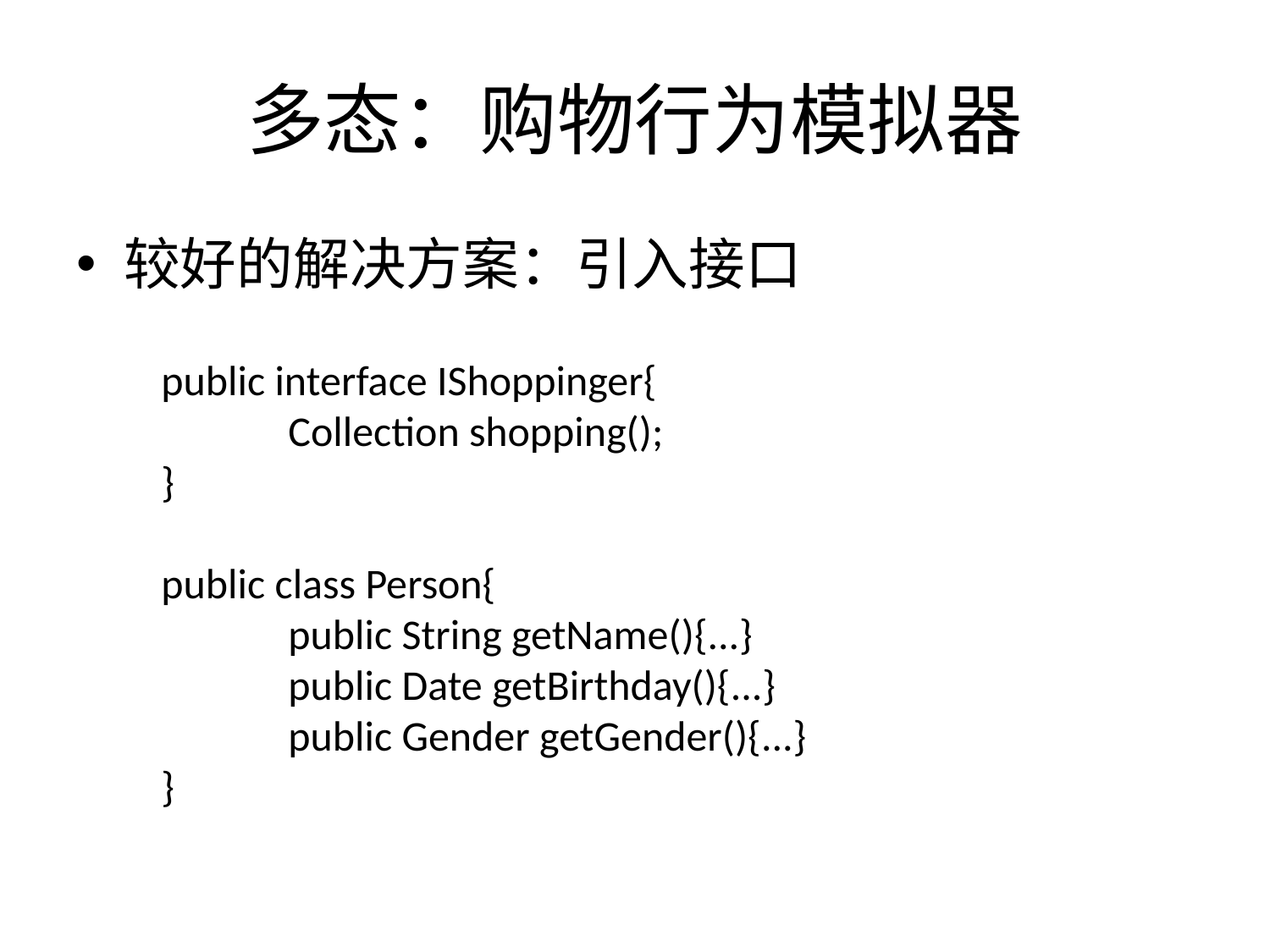

# 多态：购物行为模拟器
较好的解决方案：引入接口
public interface IShoppinger{
	Collection shopping();
}

public class Person{
	public String getName(){...}
	public Date getBirthday(){...}
	public Gender getGender(){...}
}